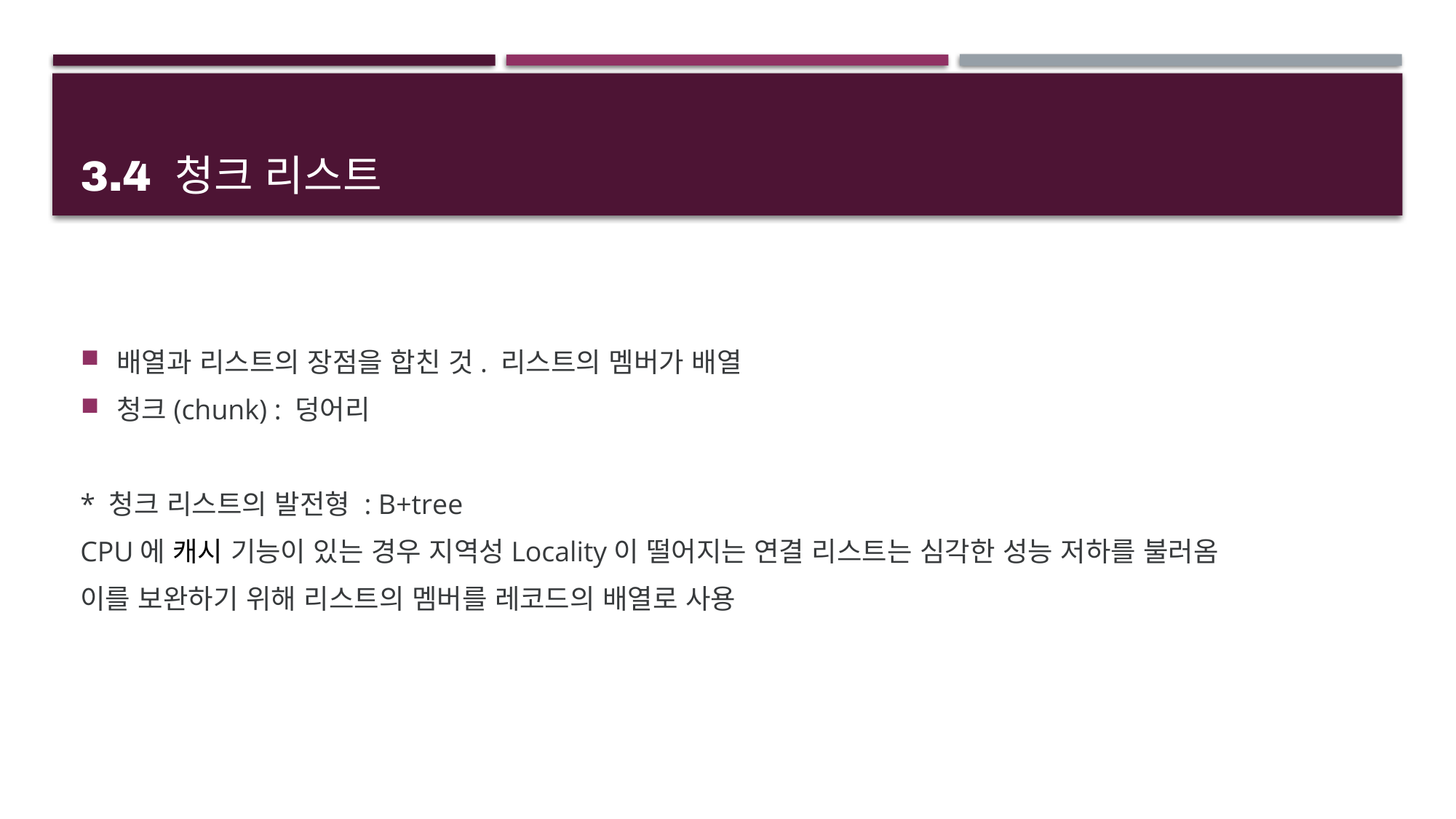

# 3.4 청크 리스트
배열과 리스트의 장점을 합친 것. 리스트의 멤버가 배열
청크(chunk) : 덩어리

* 청크 리스트의 발전형 : B+tree
CPU에 캐시 기능이 있는 경우 지역성Locality이 떨어지는 연결 리스트는 심각한 성능 저하를 불러옴
이를 보완하기 위해 리스트의 멤버를 레코드의 배열로 사용